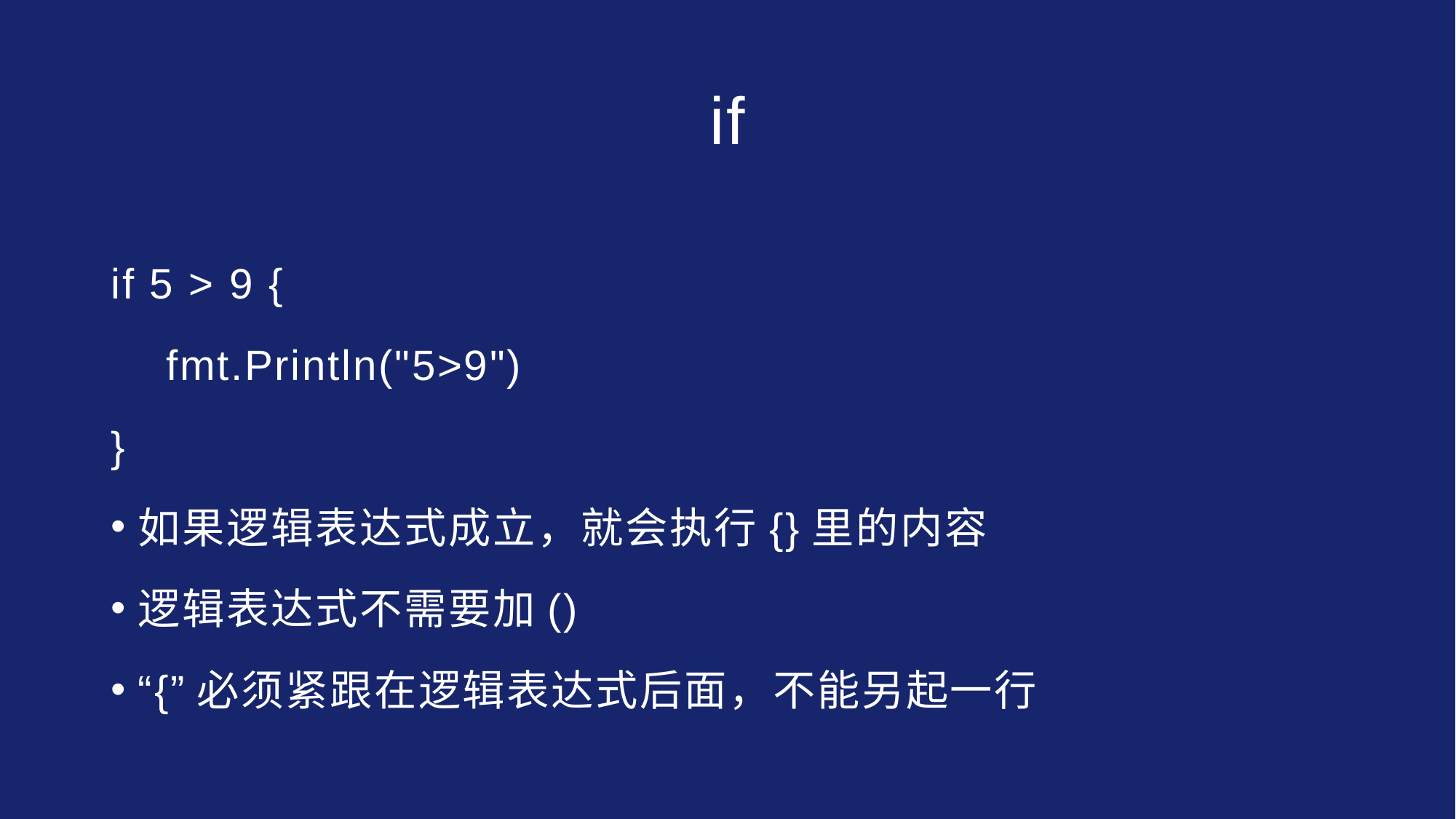

# if
if 5 > 9 {
    fmt.Println("5>9")
}
如果逻辑表达式成立，就会执行{}里的内容
逻辑表达式不需要加()
“{”必须紧跟在逻辑表达式后面，不能另起一行